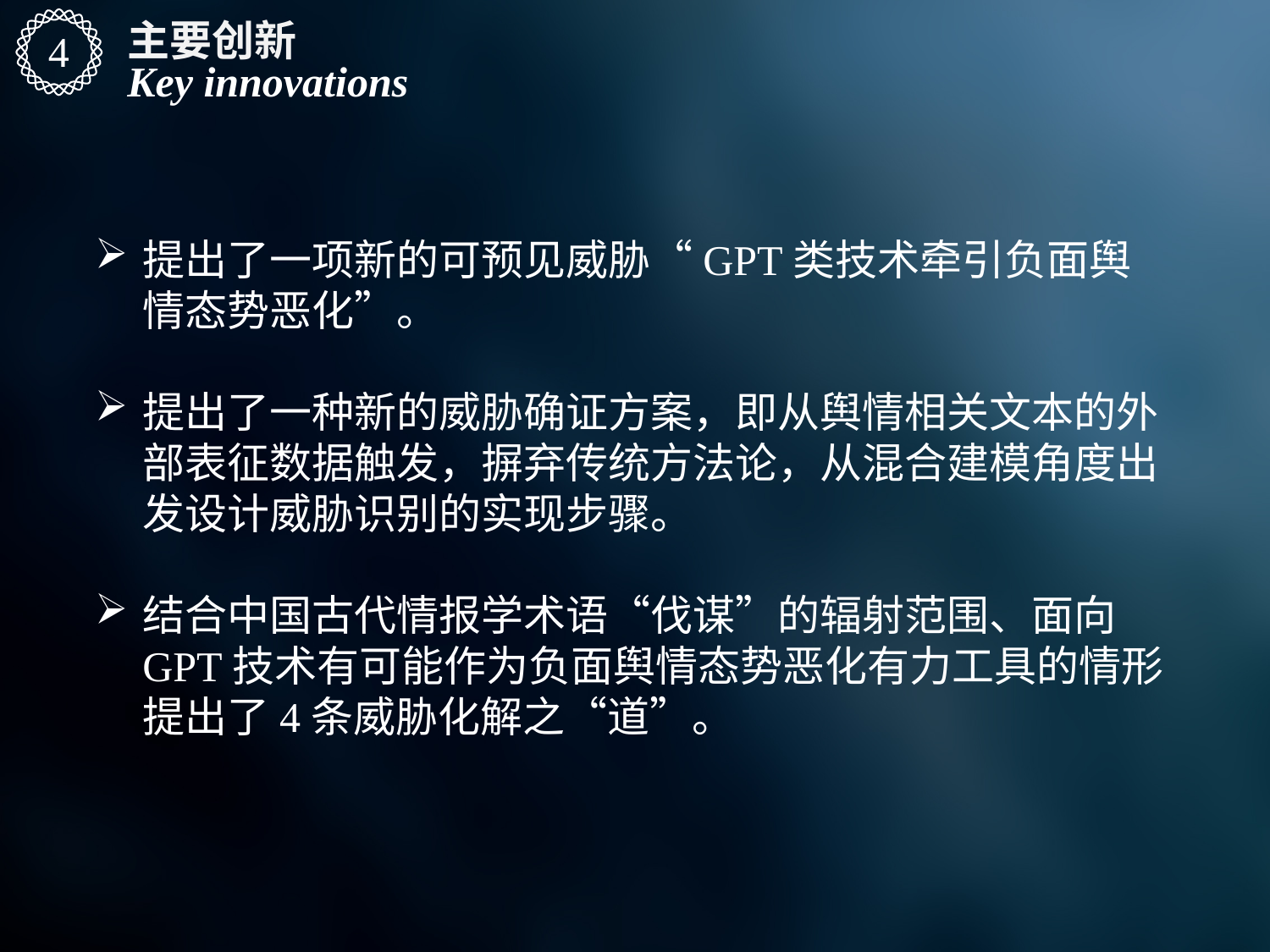

主要创新
4
Key innovations
提出了一项新的可预见威胁“GPT类技术牵引负面舆情态势恶化”。

提出了一种新的威胁确证方案，即从舆情相关文本的外部表征数据触发，摒弃传统方法论，从混合建模角度出发设计威胁识别的实现步骤。

结合中国古代情报学术语“伐谋”的辐射范围、面向GPT技术有可能作为负面舆情态势恶化有力工具的情形提出了4条威胁化解之“道”。